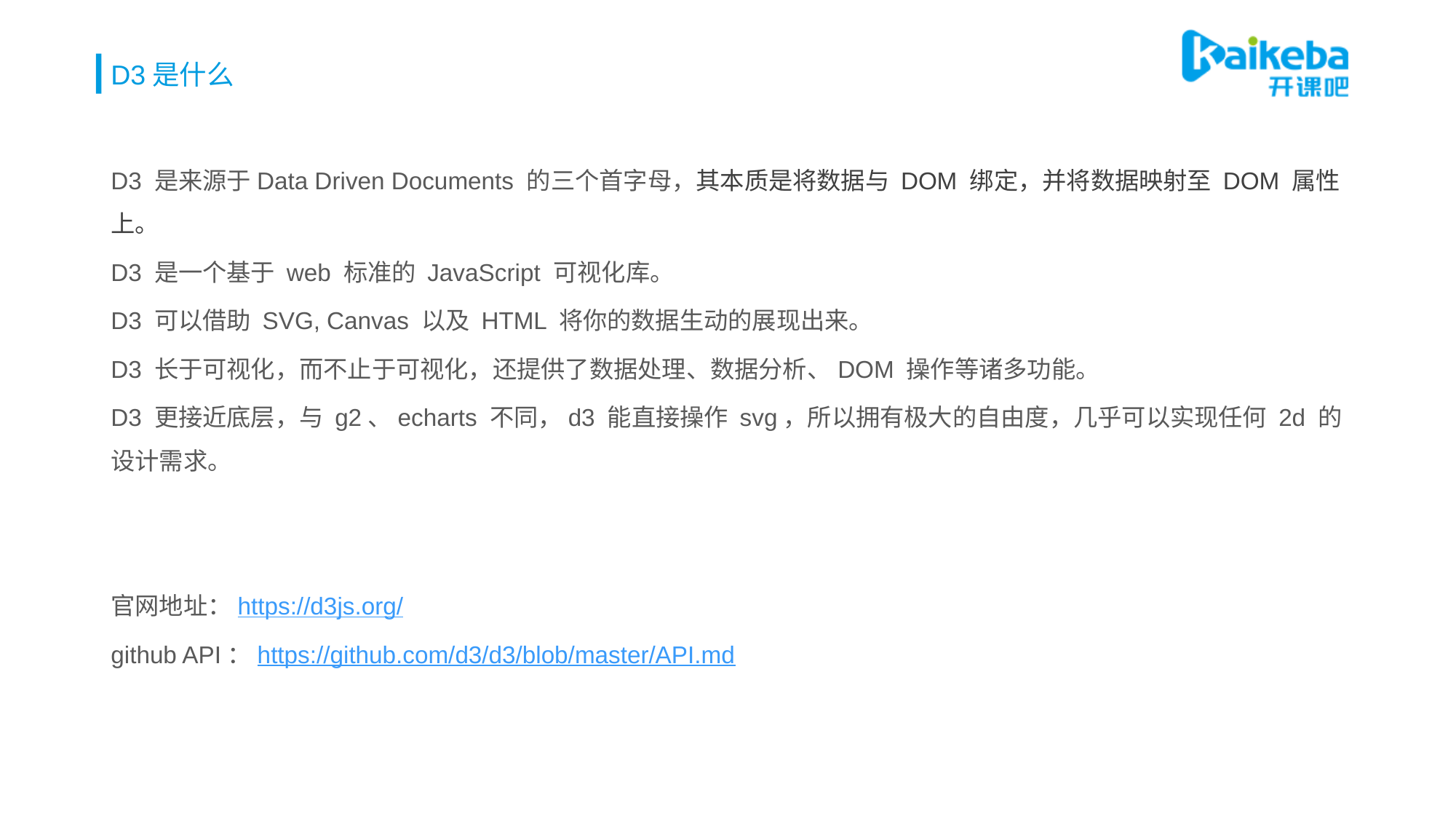

# D3是什么
D3 是来源于Data Driven Documents 的三个首字母，其本质是将数据与 DOM 绑定，并将数据映射至 DOM 属性上。
D3 是一个基于 web 标准的 JavaScript 可视化库。
D3 可以借助 SVG, Canvas 以及 HTML 将你的数据生动的展现出来。
D3 长于可视化，而不止于可视化，还提供了数据处理、数据分析、DOM 操作等诸多功能。
D3 更接近底层，与 g2、echarts 不同，d3 能直接操作 svg，所以拥有极大的自由度，几乎可以实现任何 2d 的设计需求。

官网地址：https://d3js.org/
github API：https://github.com/d3/d3/blob/master/API.md